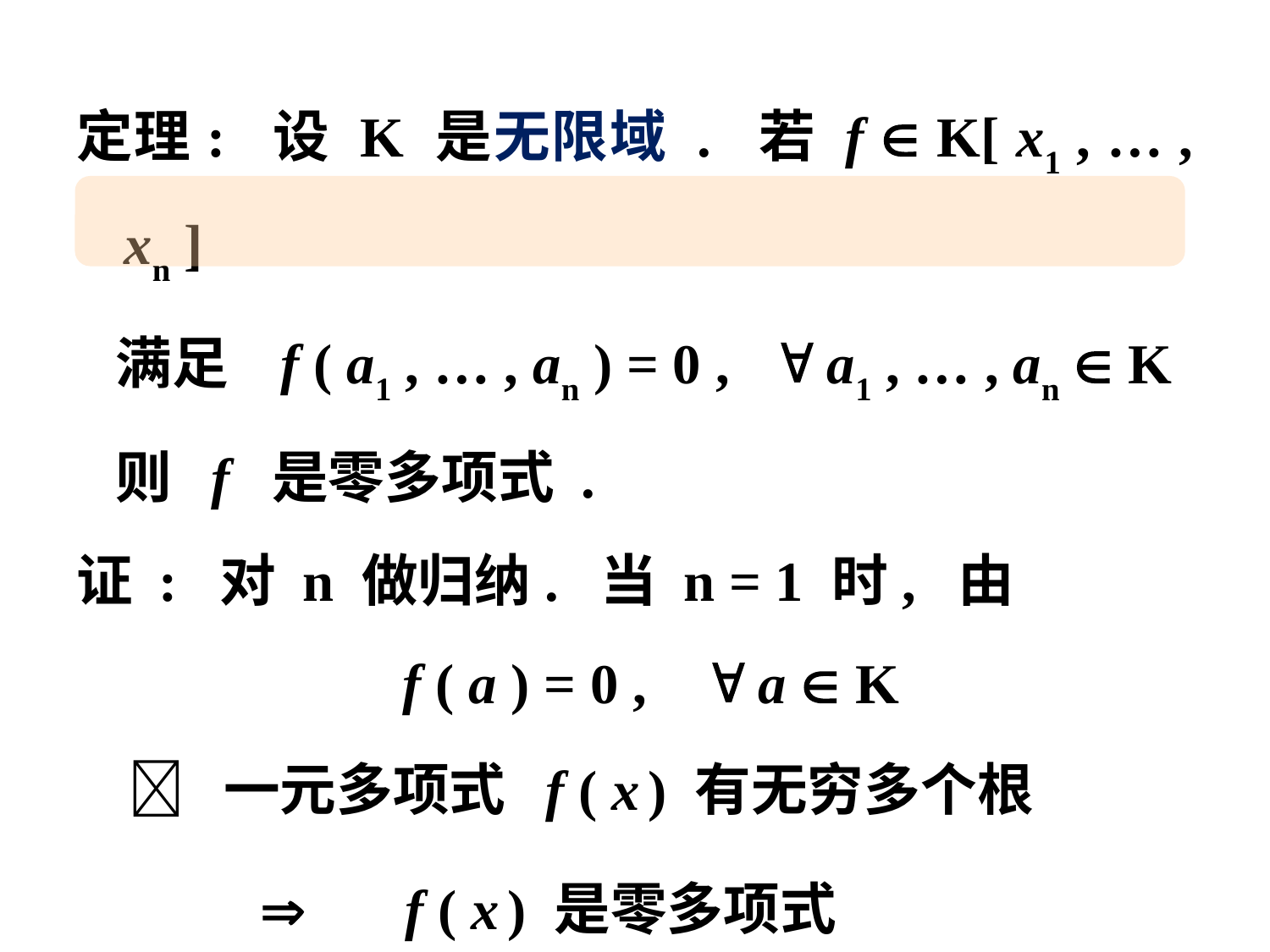

定理:  设 K 是无限域 .  若 f ∈ K[ x1 , … , xn ]
  满足   f ( a1 , … , an ) = 0 ,   ∀ a1 , … , an ∈ K
  则  f  是零多项式 .
证 :  对 n 做归纳.  当 n = 1 时,  由
                       f ( a ) = 0 ,    ∀ a ∈ K
    ⇒  一元多项式  f ( x ) 有无穷多个根
             ⇒       f ( x ) 是零多项式